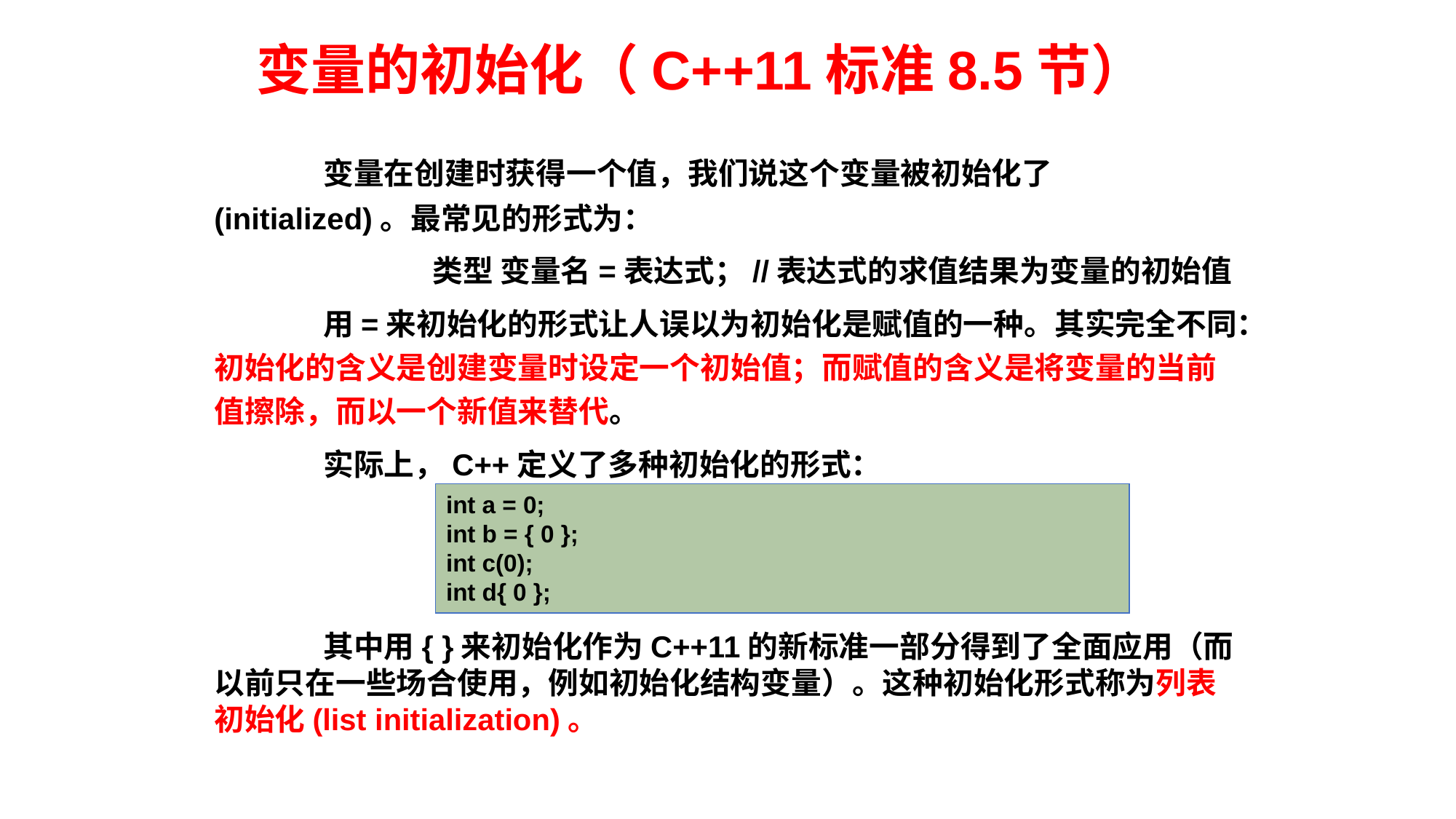

# 变量的初始化（C++11标准8.5节）
	变量在创建时获得一个值，我们说这个变量被初始化了(initialized)。最常见的形式为：
		类型 变量名=表达式；//表达式的求值结果为变量的初始值
	用=来初始化的形式让人误以为初始化是赋值的一种。其实完全不同：初始化的含义是创建变量时设定一个初始值；而赋值的含义是将变量的当前值擦除，而以一个新值来替代。
	实际上，C++定义了多种初始化的形式：

	其中用{ }来初始化作为C++11的新标准一部分得到了全面应用（而以前只在一些场合使用，例如初始化结构变量）。这种初始化形式称为列表初始化(list initialization)。

int a = 0;
int b = { 0 };
int c(0);
int d{ 0 };